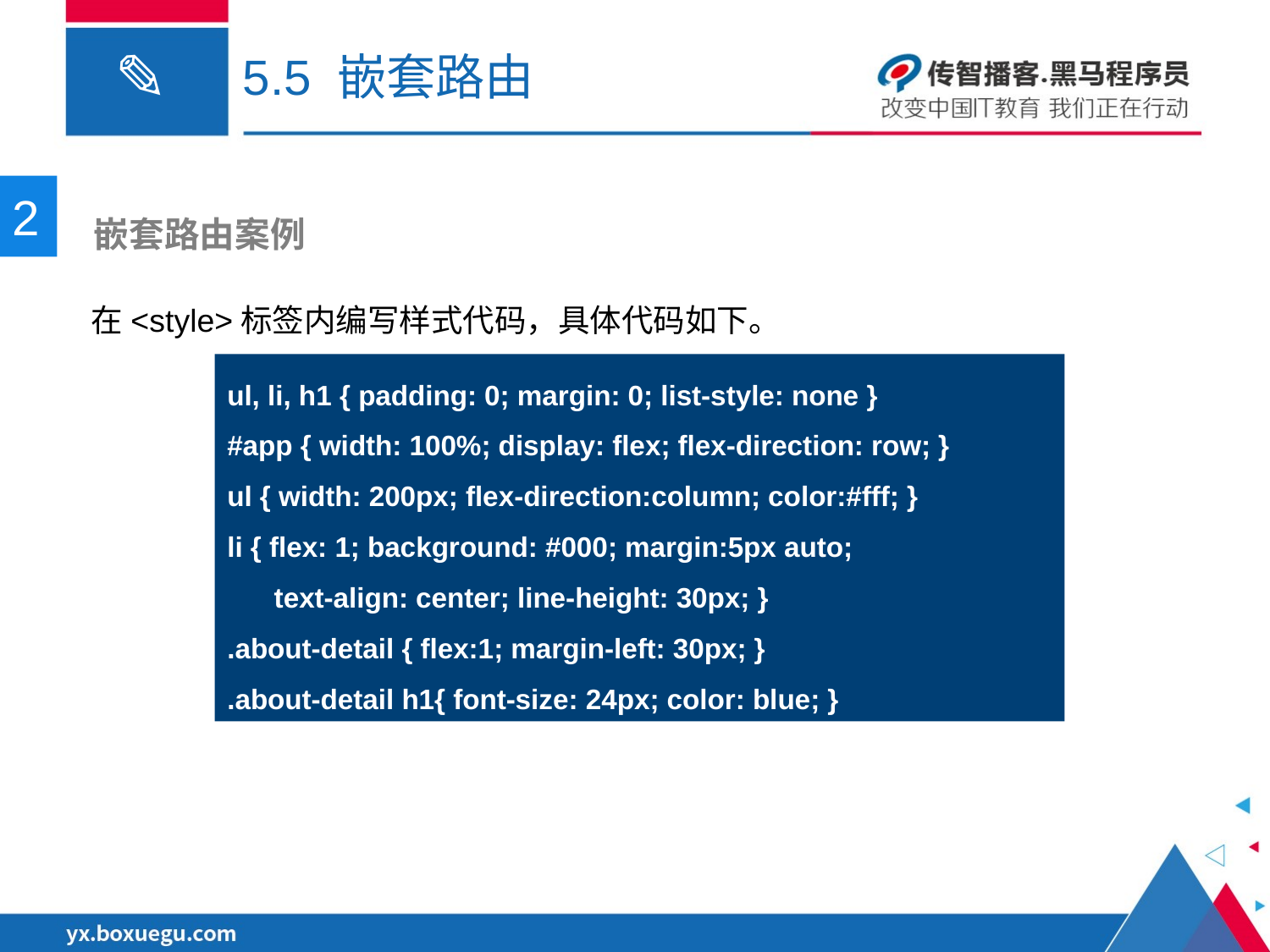

# 5.5 嵌套路由

2
  嵌套路由案例
在<style>标签内编写样式代码，具体代码如下。
ul, li, h1 { padding: 0; margin: 0; list-style: none }
#app { width: 100%; display: flex; flex-direction: row; }
ul { width: 200px; flex-direction:column; color:#fff; }
li { flex: 1; background: #000; margin:5px auto;
      text-align: center; line-height: 30px; }
.about-detail { flex:1; margin-left: 30px; }
.about-detail h1{ font-size: 24px; color: blue; }